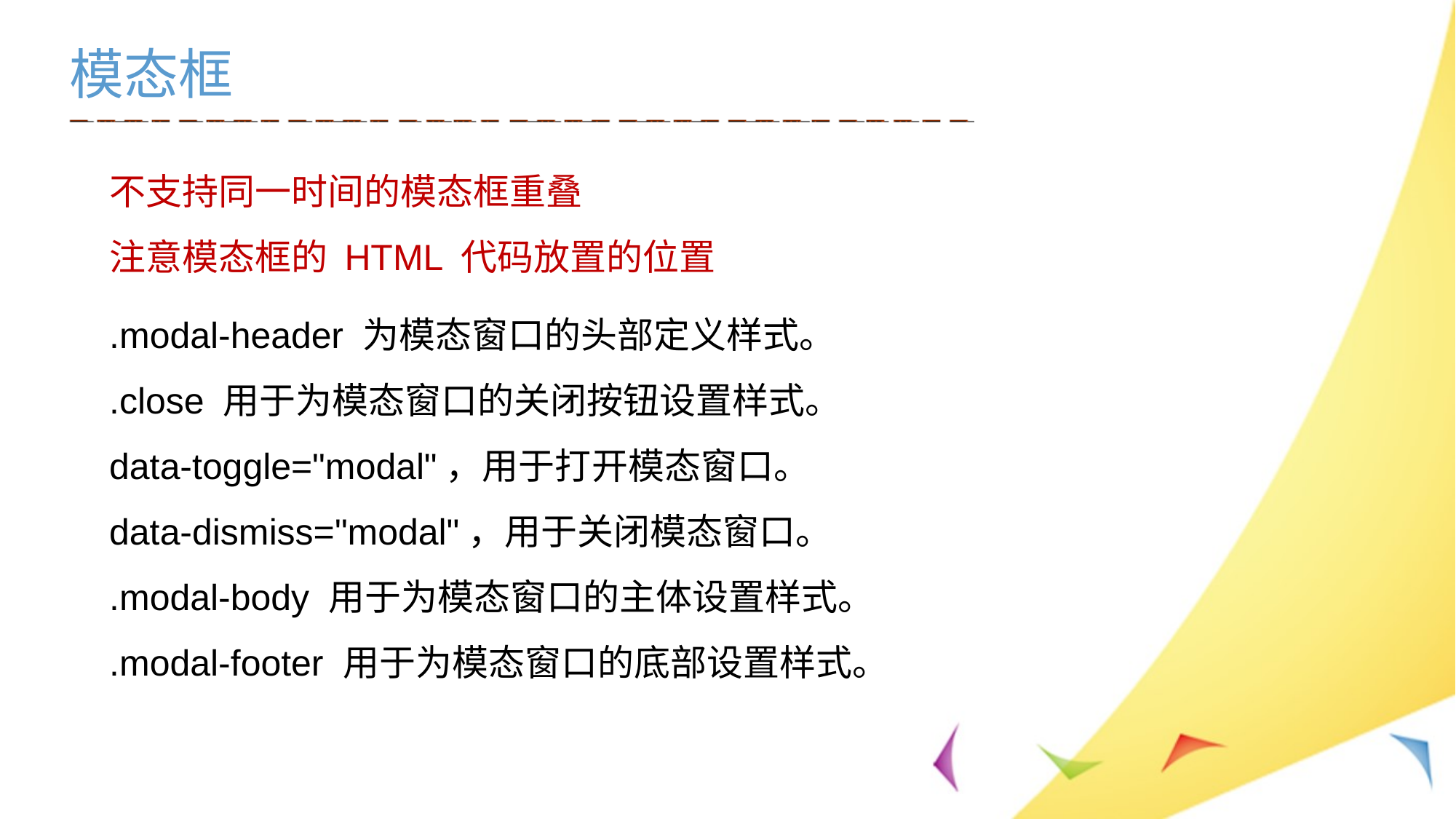

模态框
不支持同一时间的模态框重叠
注意模态框的 HTML 代码放置的位置
.modal-header 为模态窗口的头部定义样式。
.close 用于为模态窗口的关闭按钮设置样式。
data-toggle="modal"，用于打开模态窗口。
data-dismiss="modal"，用于关闭模态窗口。
.modal-body 用于为模态窗口的主体设置样式。
.modal-footer 用于为模态窗口的底部设置样式。